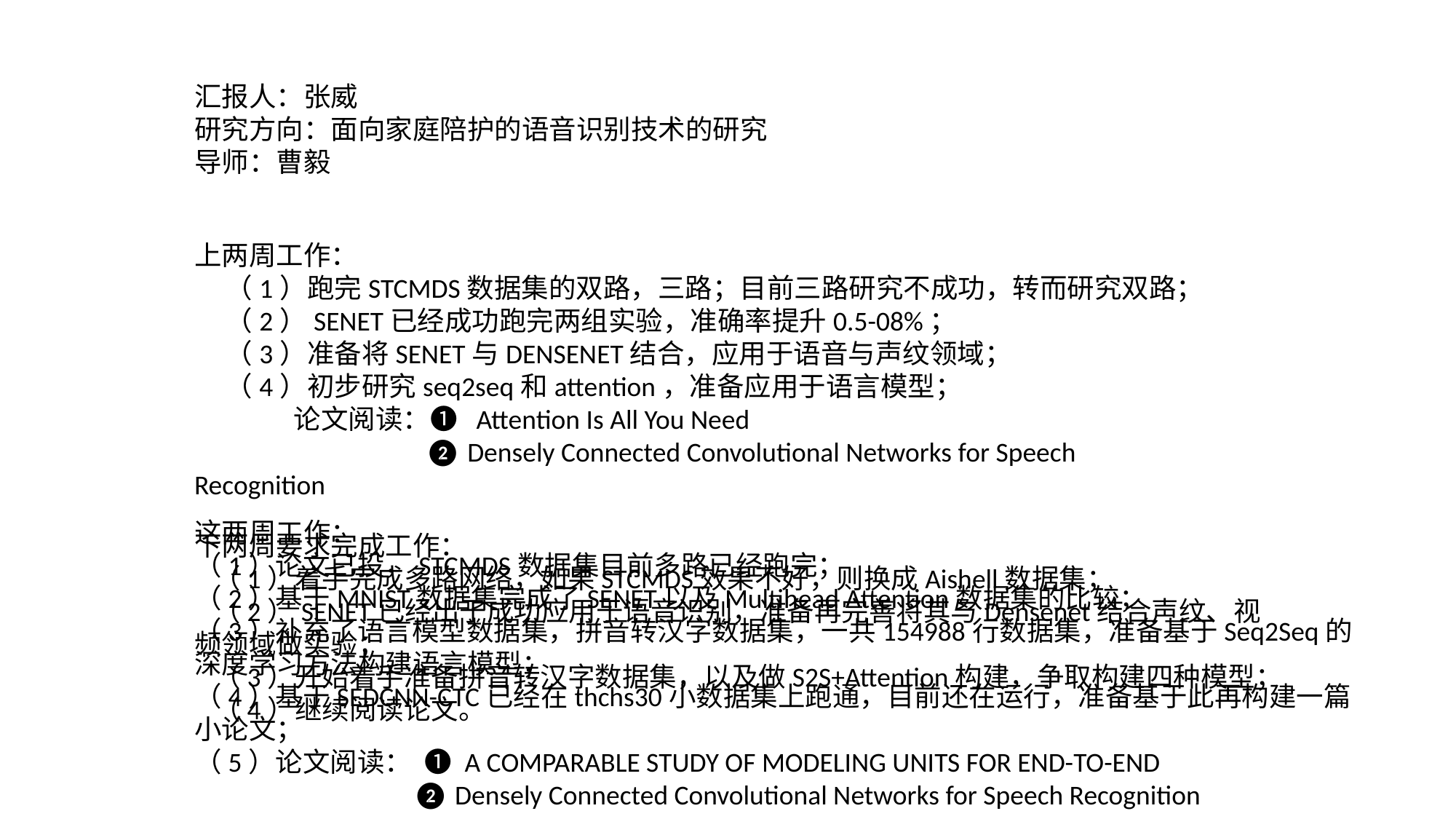

汇报人：张威
研究方向：面向家庭陪护的语音识别技术的研究
导师：曹毅
上两周工作：
    （1）跑完STCMDS数据集的双路，三路；目前三路研究不成功，转而研究双路；
    （2）SENET已经成功跑完两组实验，准确率提升0.5-08%；
    （3）准备将SENET与DENSENET结合，应用于语音与声纹领域；
    （4）初步研究seq2seq和attention，准备应用于语言模型；
               论文阅读：❶  Attention Is All You Need
		  ❷ Densely Connected Convolutional Networks for Speech Recognition
这两周工作：
（1）论文已投，STCMDS数据集目前多路已经跑完；
（2）基于MNIST数据集完成了SENET以及Multihead Attention数据集的比较；
（3）补充了语言模型数据集，拼音转汉字数据集，一共154988行数据集，准备基于Seq2Seq的深度学习方法构建语言模型；
（4）基于SEDCNN-CTC已经在thchs30小数据集上跑通，目前还在运行，准备基于此再构建一篇小论文；
（5）论文阅读：  ❶ A COMPARABLE STUDY OF MODELING UNITS FOR END-TO-END
		❷ Densely Connected Convolutional Networks for Speech Recognition
下两周要求完成工作：
  （1）着手完成多路网络，如果STCMDS效果不好，则换成Aishell数据集；
  （2）SENET已经出于成功应用于语音识别，准备再完善将其与Densenet结合声纹、视频领域做实验；
  （3）开始着手准备拼音转汉字数据集，以及做S2S+Attention构建，争取构建四种模型；
  （4）继续阅读论文。